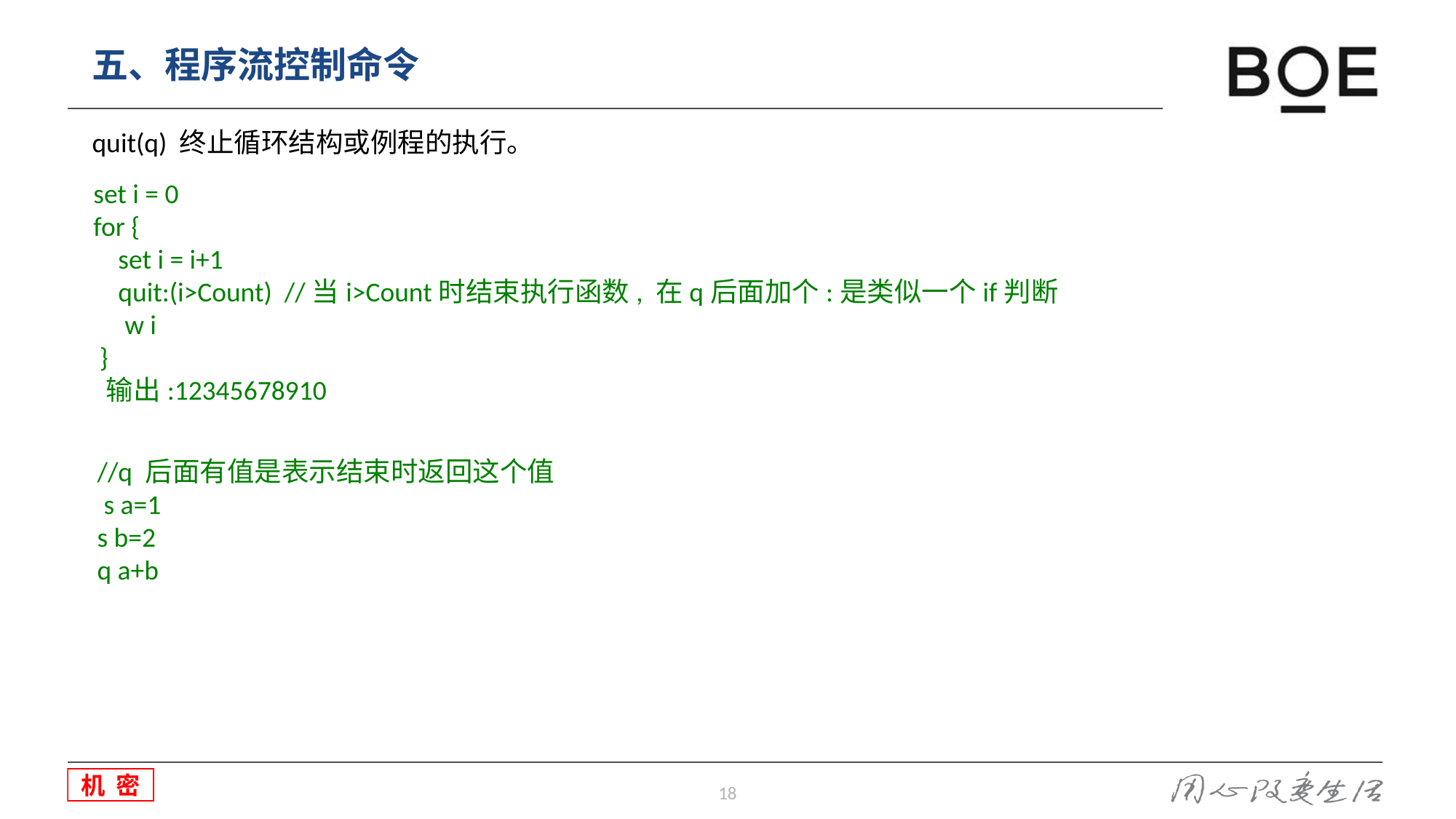

五、程序流控制命令
quit(q) 终止循环结构或例程的执行。
        set i = 0
        for {
            set i = i+1
            quit:(i>Count)  //当i>Count时结束执行函数, 在q后面加个:是类似一个if判断
            w i
         }
         输出:12345678910
    //q 后面有值是表示结束时返回这个值
    s a=1
    s b=2
    q a+b
18